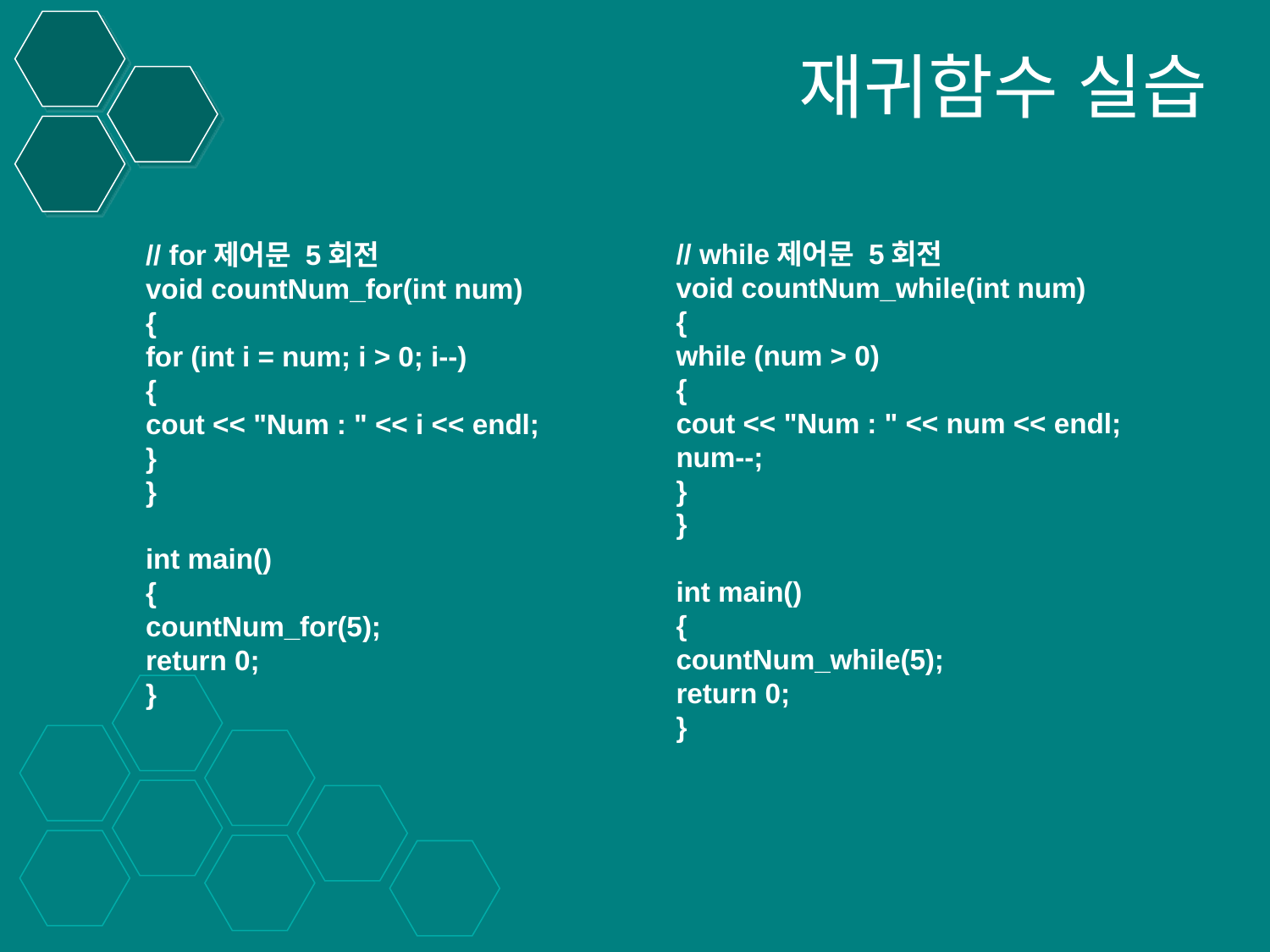

재귀함수 실습
// while제어문 5회전
void countNum_while(int num)
{
while (num > 0)
{
cout << "Num : " << num << endl;
num--;
}
}

int main()
{
countNum_while(5);
return 0;
}
// for제어문 5회전
void countNum_for(int num)
{
for (int i = num; i > 0; i--)
{
cout << "Num : " << i << endl;
}
}

int main()
{
countNum_for(5);
return 0;
}